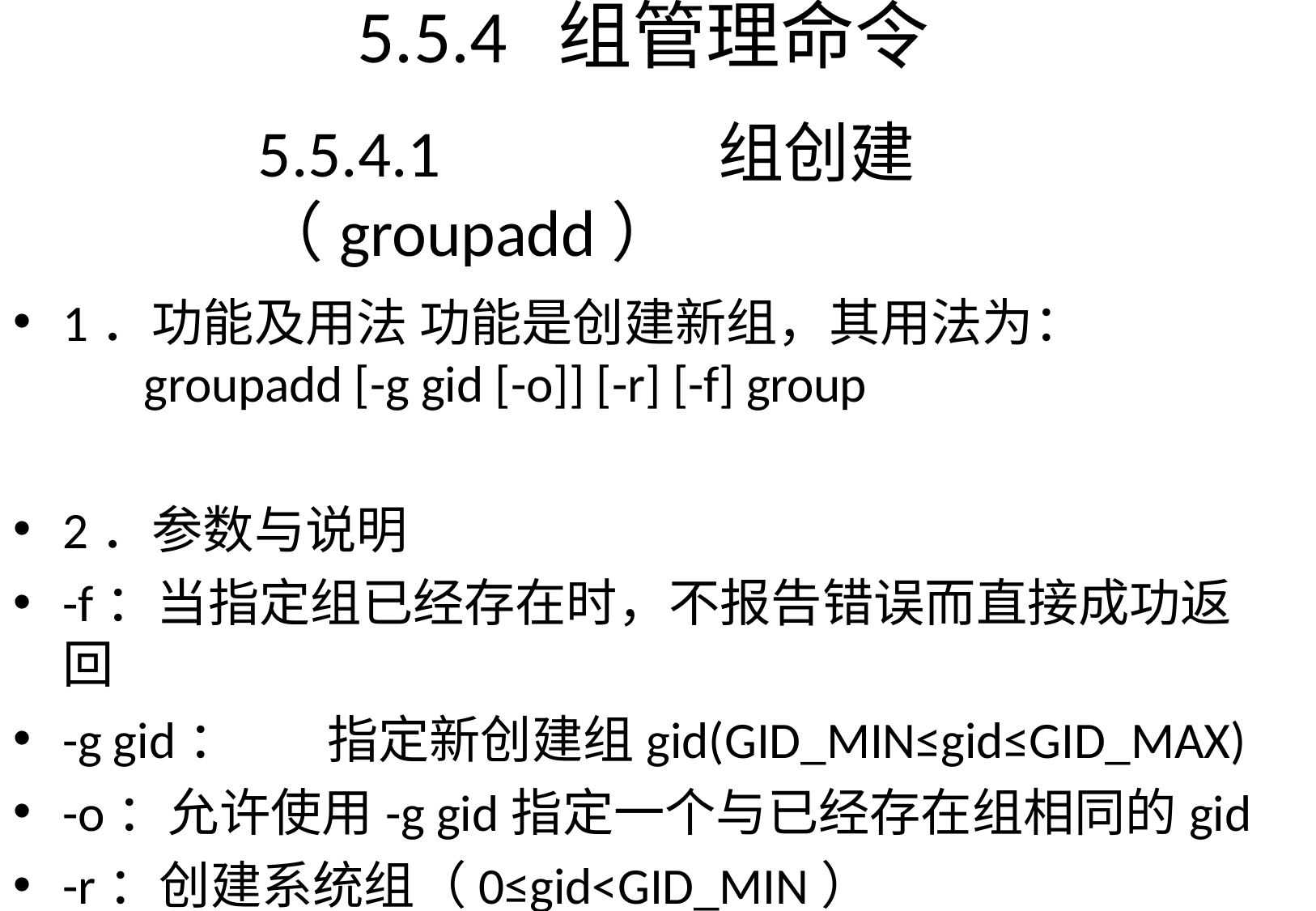

# 5.5.4	组管理命令
5.5.4.1	组创建（groupadd）
1．功能及用法 功能是创建新组，其用法为：
groupadd [-g gid [-o]] [-r] [-f] group

2．参数与说明
-f：当指定组已经存在时，不报告错误而直接成功返回
-g gid：	指定新创建组gid(GID_MIN≤gid≤GID_MAX)
-o：允许使用-g gid指定一个与已经存在组相同的gid
-r：创建系统组（0≤gid<GID_MIN）